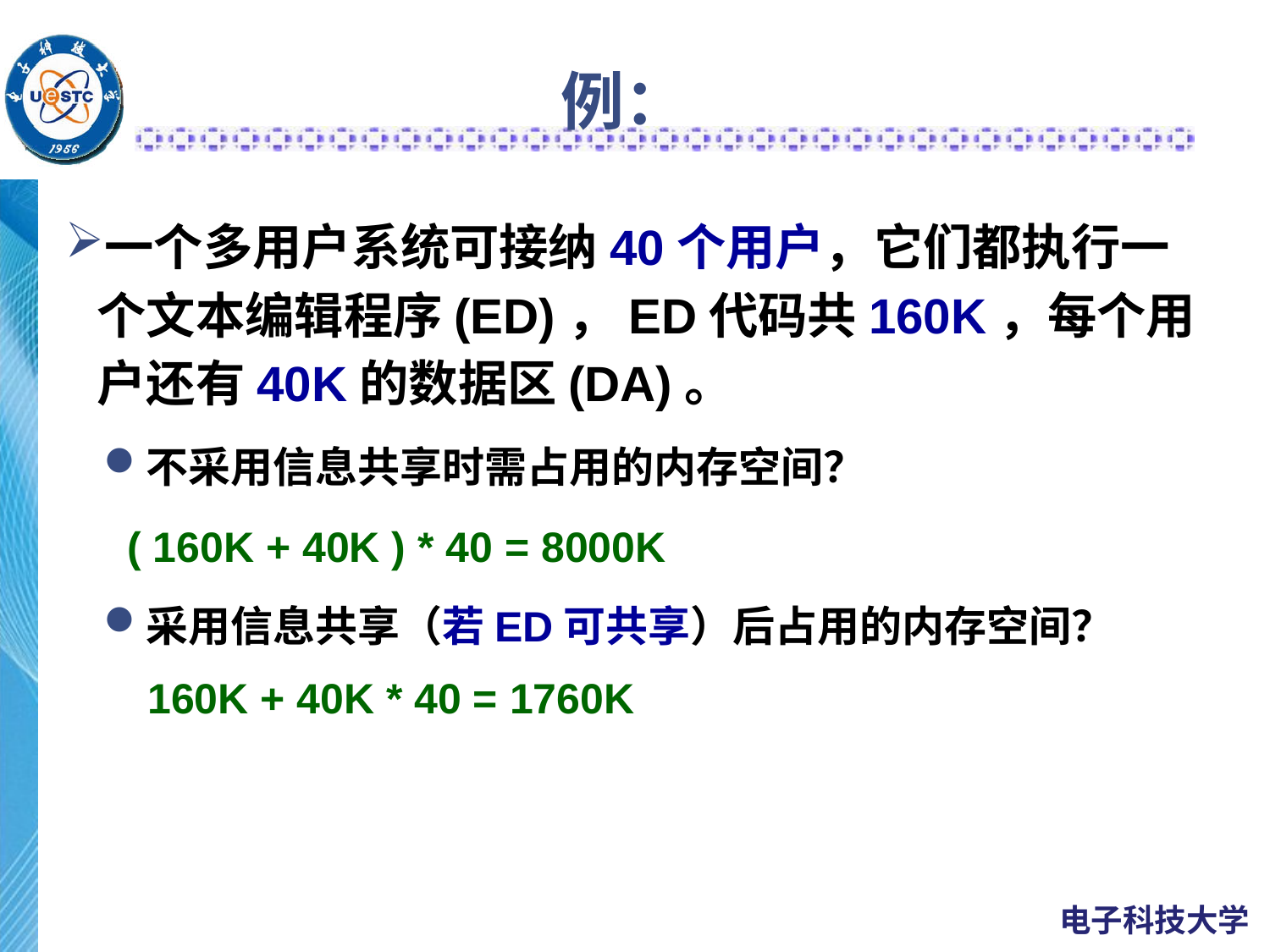

# 例：
一个多用户系统可接纳40个用户，它们都执行一个文本编辑程序(ED)，ED代码共160K，每个用户还有40K的数据区(DA)。
不采用信息共享时需占用的内存空间？
  ( 160K + 40K ) * 40 = 8000K
采用信息共享（若ED可共享）后占用的内存空间？
 160K + 40K * 40 = 1760K